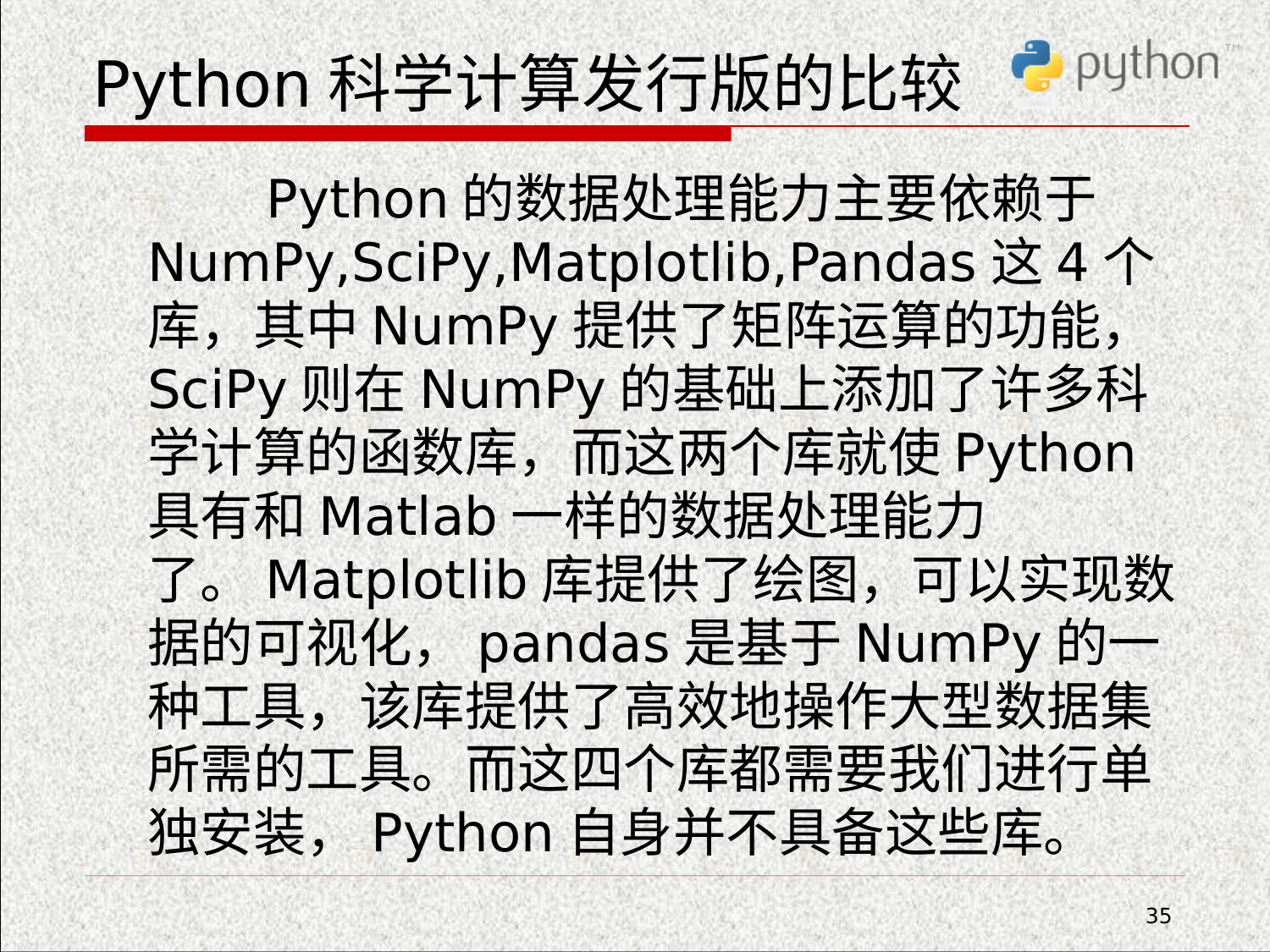

# Python科学计算发行版的比较
           Python的数据处理能力主要依赖于NumPy,SciPy,Matplotlib,Pandas这4个库，其中NumPy提供了矩阵运算的功能，SciPy则在NumPy的基础上添加了许多科学计算的函数库，而这两个库就使Python具有和Matlab一样的数据处理能力了。Matplotlib库提供了绘图，可以实现数据的可视化，pandas是基于NumPy的一种工具，该库提供了高效地操作大型数据集所需的工具。而这四个库都需要我们进行单独安装，Python自身并不具备这些库。
35